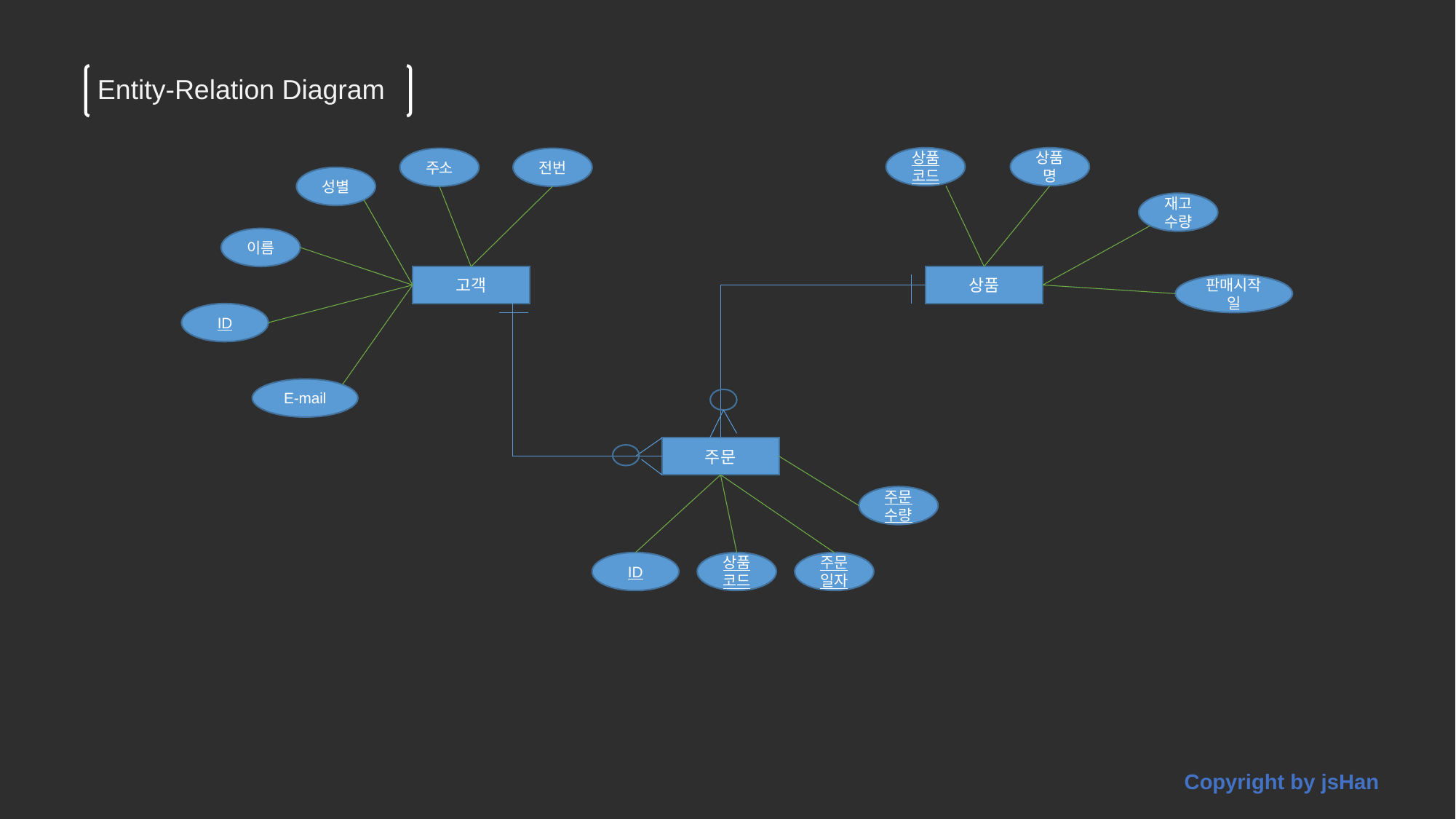

Entity-Relation Diagram

상품코드
상품명
주소
전번
성별
재고수량
이름
고객
상품
판매시작일
ID
E-mail

주문

주문수량
ID
상품코드
주문일자